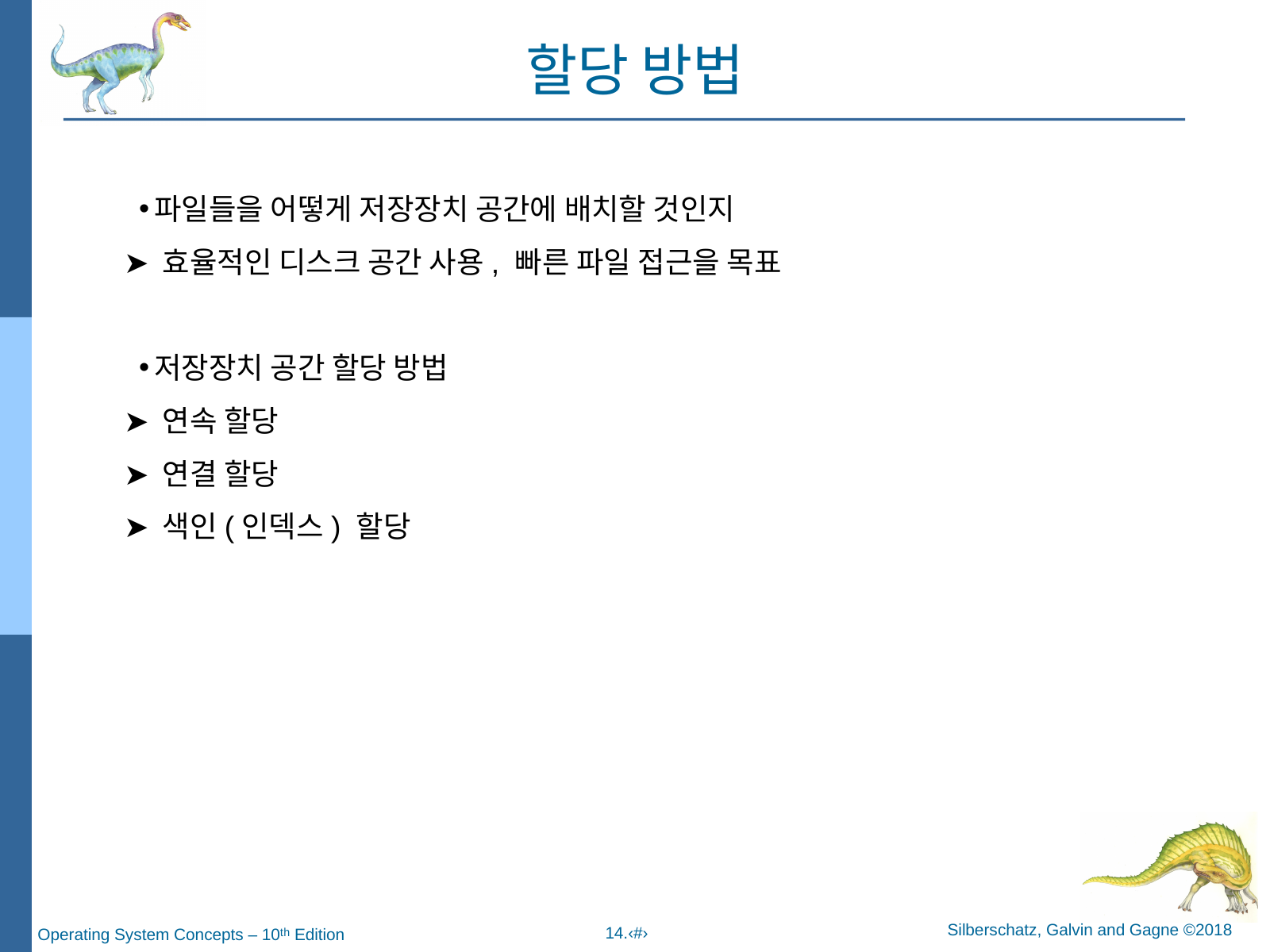

할당 방법

파일들을 어떻게 저장장치 공간에 배치할 것인지
➤ 효율적인 디스크 공간 사용, 빠른 파일 접근을 목표

저장장치 공간 할당 방법
➤ 연속 할당
➤ 연결 할당
➤ 색인(인덱스) 할당

Silberschatz, Galvin and Gagne ©2018
14.‹#›
Operating System Concepts – 10ᵗʰ Edition